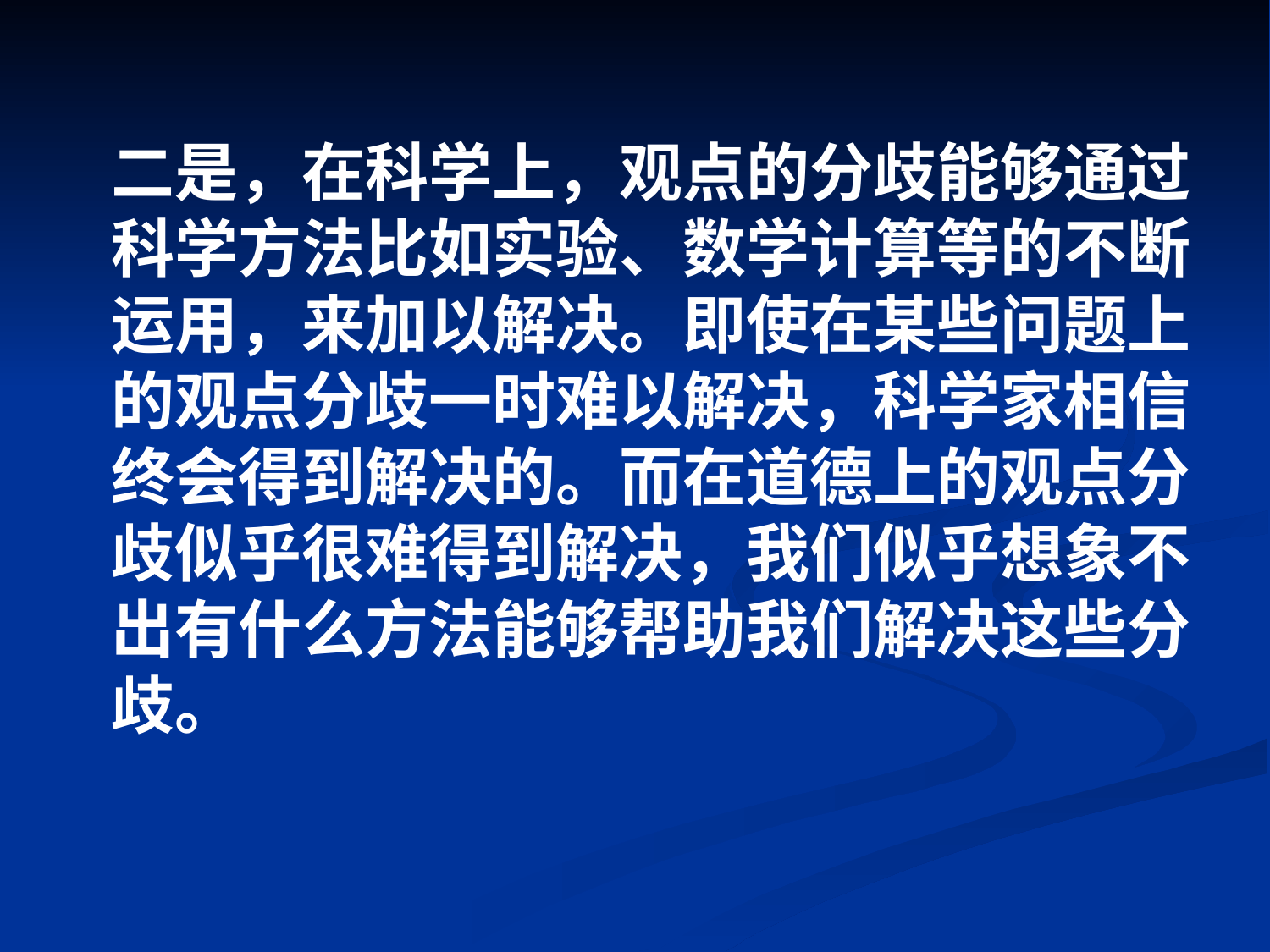

二是，在科学上，观点的分歧能够通过科学方法比如实验、数学计算等的不断运用，来加以解决。即使在某些问题上的观点分歧一时难以解决，科学家相信终会得到解决的。而在道德上的观点分歧似乎很难得到解决，我们似乎想象不出有什么方法能够帮助我们解决这些分歧。